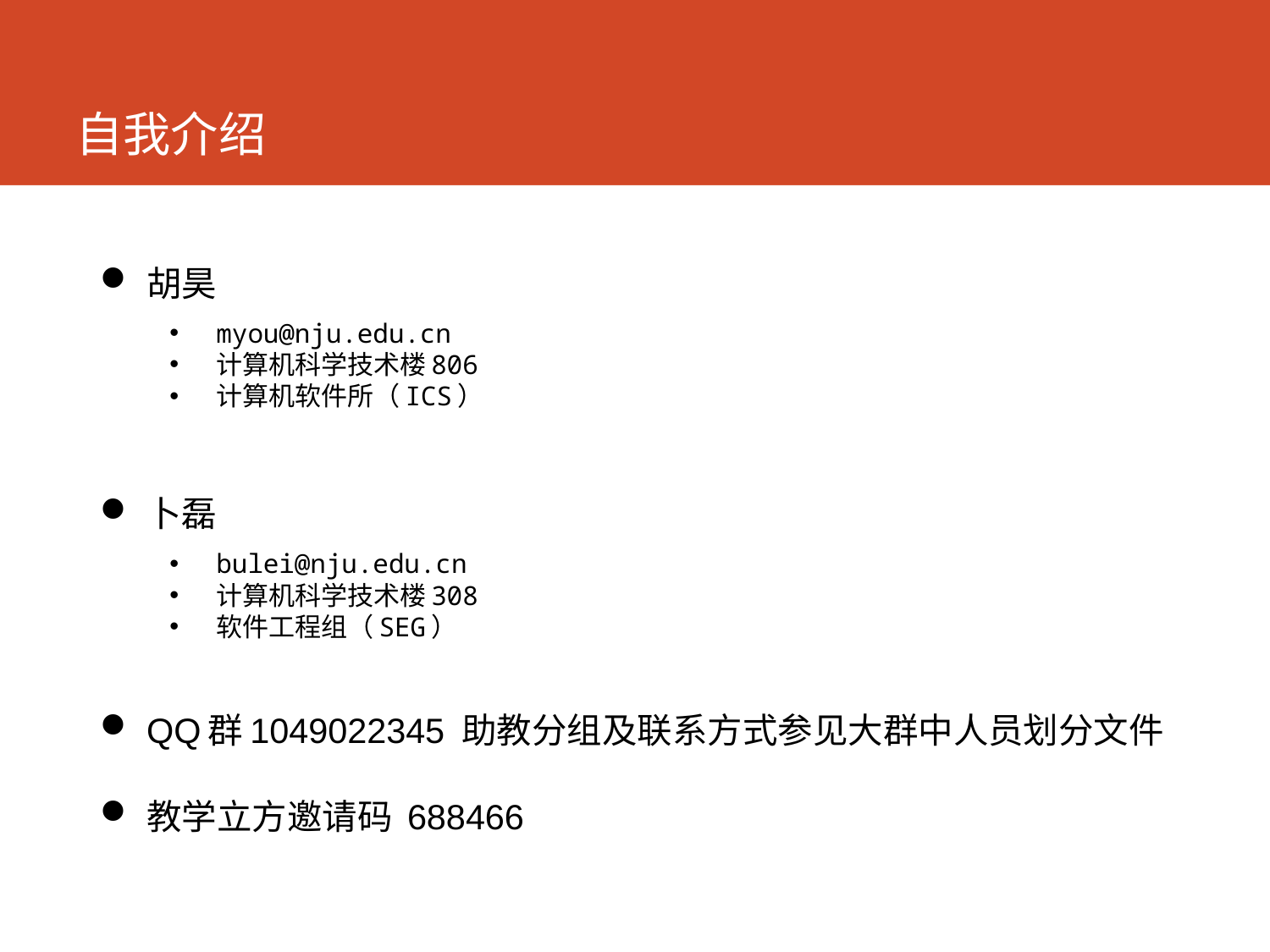

# 自我介绍
胡昊
myou@nju.edu.cn
计算机科学技术楼806
计算机软件所（ICS）

卜磊
bulei@nju.edu.cn
计算机科学技术楼308
软件工程组（SEG）

QQ群1049022345 助教分组及联系方式参见大群中人员划分文件
教学立方邀请码 688466